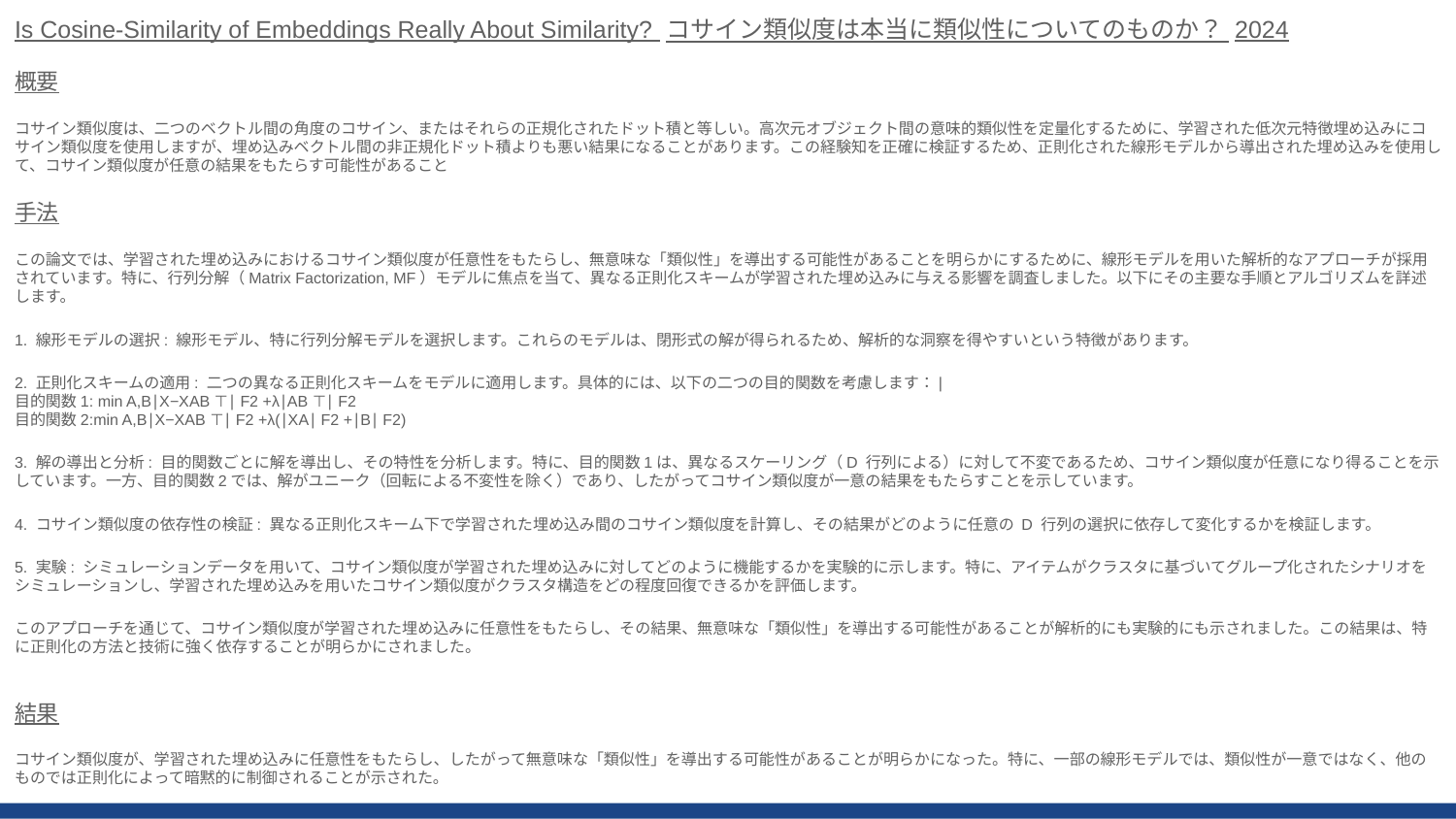

Is Cosine-Similarity of Embeddings Really About Similarity? コサイン類似度は本当に類似性についてのものか？ 2024
概要
コサイン類似度は、二つのベクトル間の角度のコサイン、またはそれらの正規化されたドット積と等しい。高次元オブジェクト間の意味的類似性を定量化するために、学習された低次元特徴埋め込みにコサイン類似度を使用しますが、埋め込みベクトル間の非正規化ドット積よりも悪い結果になることがあります。この経験知を正確に検証するため、正則化された線形モデルから導出された埋め込みを使用して、コサイン類似度が任意の結果をもたらす可能性があること
手法
この論文では、学習された埋め込みにおけるコサイン類似度が任意性をもたらし、無意味な「類似性」を導出する可能性があることを明らかにするために、線形モデルを用いた解析的なアプローチが採用されています。特に、行列分解（Matrix Factorization, MF）モデルに焦点を当て、異なる正則化スキームが学習された埋め込みに与える影響を調査しました。以下にその主要な手順とアルゴリズムを詳述します。
1. 線形モデルの選択: 線形モデル、特に行列分解モデルを選択します。これらのモデルは、閉形式の解が得られるため、解析的な洞察を得やすいという特徴があります。
2. 正則化スキームの適用: 二つの異なる正則化スキームをモデルに適用します。具体的には、以下の二つの目的関数を考慮します：|
目的関数1: min A,B∣X−XAB ⊤∣ F2 +λ∣AB ⊤∣ F2
目的関数2:min A,B∣X−XAB ⊤∣ F2 +λ(∣XA∣ F2 +∣B∣ F2)
3. 解の導出と分析: 目的関数ごとに解を導出し、その特性を分析します。特に、目的関数1は、異なるスケーリング（D 行列による）に対して不変であるため、コサイン類似度が任意になり得ることを示しています。一方、目的関数2では、解がユニーク（回転による不変性を除く）であり、したがってコサイン類似度が一意の結果をもたらすことを示しています。
4. コサイン類似度の依存性の検証: 異なる正則化スキーム下で学習された埋め込み間のコサイン類似度を計算し、その結果がどのように任意の D 行列の選択に依存して変化するかを検証します。
5. 実験: シミュレーションデータを用いて、コサイン類似度が学習された埋め込みに対してどのように機能するかを実験的に示します。特に、アイテムがクラスタに基づいてグループ化されたシナリオをシミュレーションし、学習された埋め込みを用いたコサイン類似度がクラスタ構造をどの程度回復できるかを評価します。
このアプローチを通じて、コサイン類似度が学習された埋め込みに任意性をもたらし、その結果、無意味な「類似性」を導出する可能性があることが解析的にも実験的にも示されました。この結果は、特に正則化の方法と技術に強く依存することが明らかにされました。
結果
コサイン類似度が、学習された埋め込みに任意性をもたらし、したがって無意味な「類似性」を導出する可能性があることが明らかになった。特に、一部の線形モデルでは、類似性が一意ではなく、他のものでは正則化によって暗黙的に制御されることが示された。